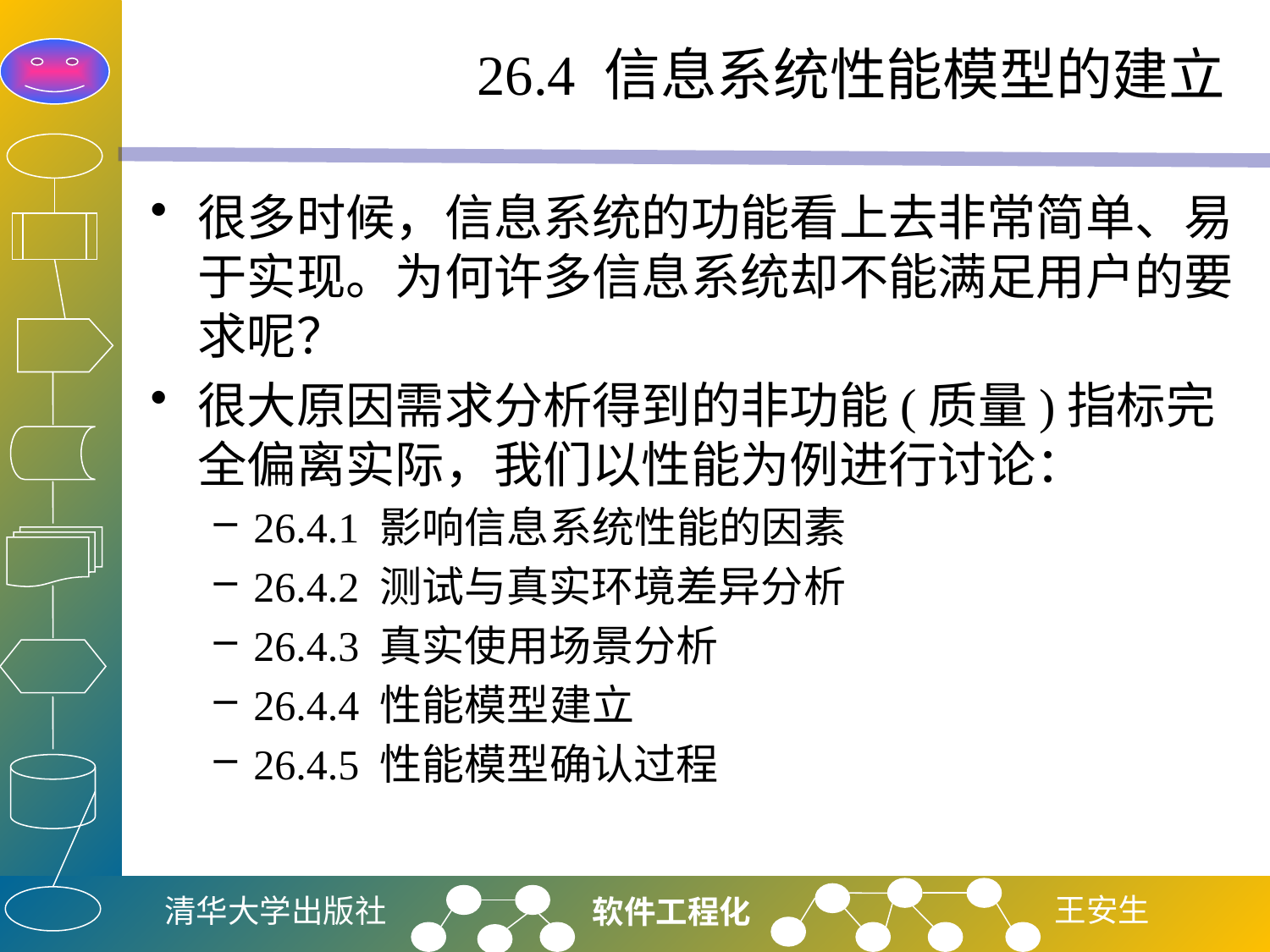

# 26.4 信息系统性能模型的建立
很多时候，信息系统的功能看上去非常简单、易于实现。为何许多信息系统却不能满足用户的要求呢？
很大原因需求分析得到的非功能(质量)指标完全偏离实际，我们以性能为例进行讨论：
26.4.1 影响信息系统性能的因素
26.4.2 测试与真实环境差异分析
26.4.3 真实使用场景分析
26.4.4 性能模型建立
26.4.5 性能模型确认过程